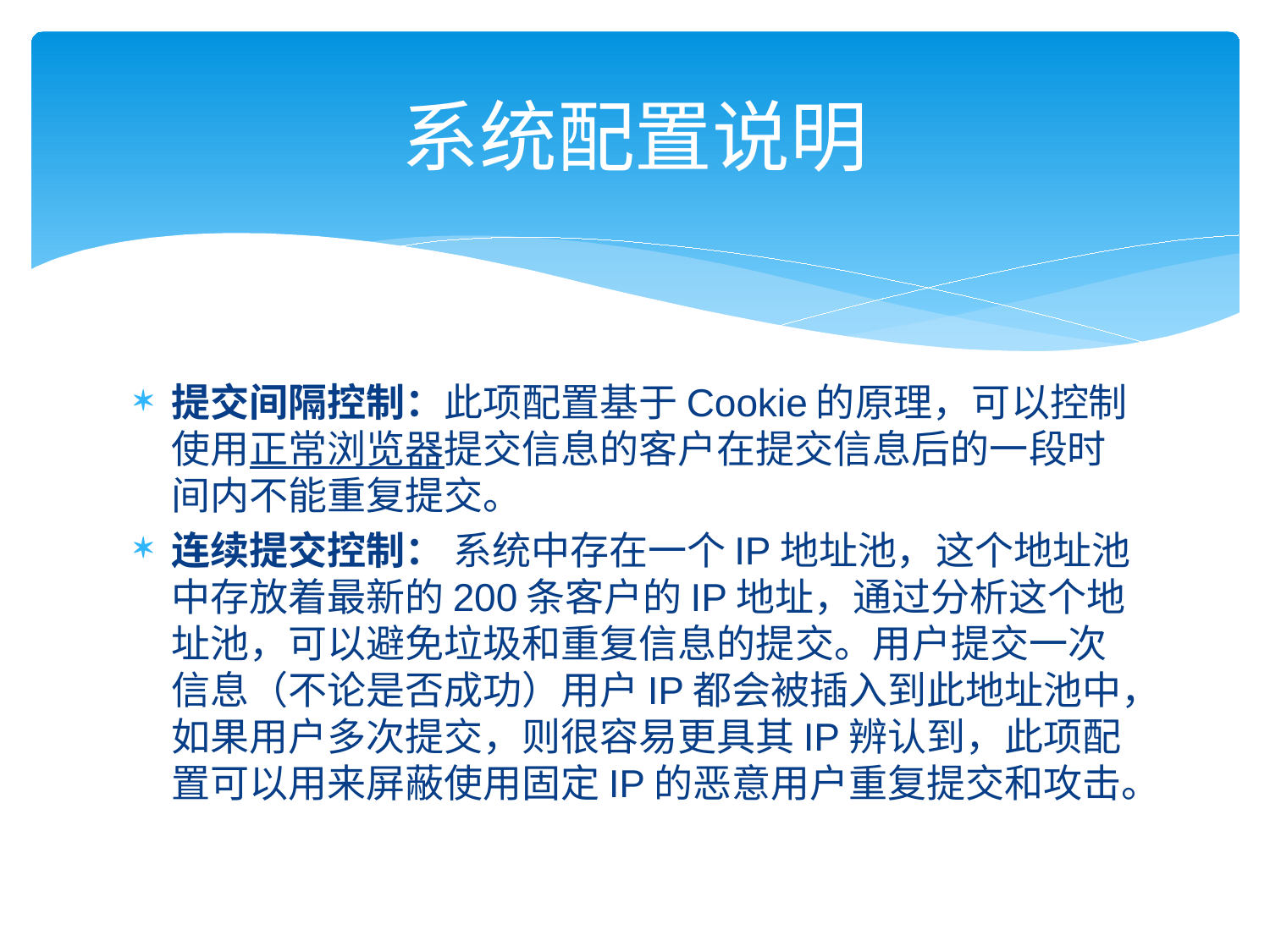

# 系统配置说明
提交间隔控制：此项配置基于Cookie的原理，可以控制使用正常浏览器提交信息的客户在提交信息后的一段时间内不能重复提交。
连续提交控制： 系统中存在一个IP地址池，这个地址池中存放着最新的200条客户的IP地址，通过分析这个地址池，可以避免垃圾和重复信息的提交。用户提交一次信息（不论是否成功）用户IP都会被插入到此地址池中，如果用户多次提交，则很容易更具其IP辨认到，此项配置可以用来屏蔽使用固定IP的恶意用户重复提交和攻击。